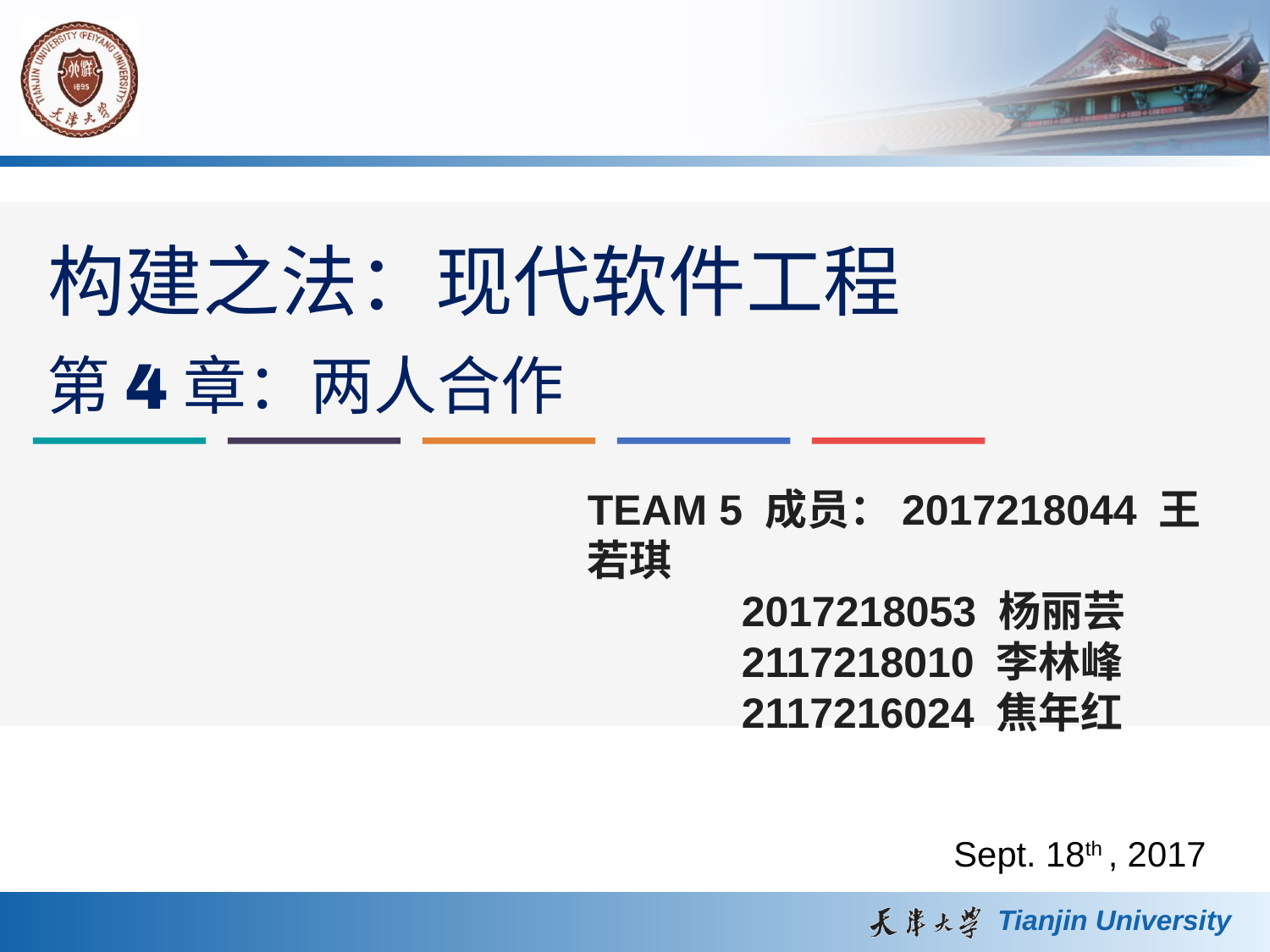

构建之法：现代软件工程
第4章：两人合作

TEAM 5 成员：2017218044 王若琪
             2017218053 杨丽芸
             2117218010 李林峰
             2117216024 焦年红
Sept. 18th , 2017